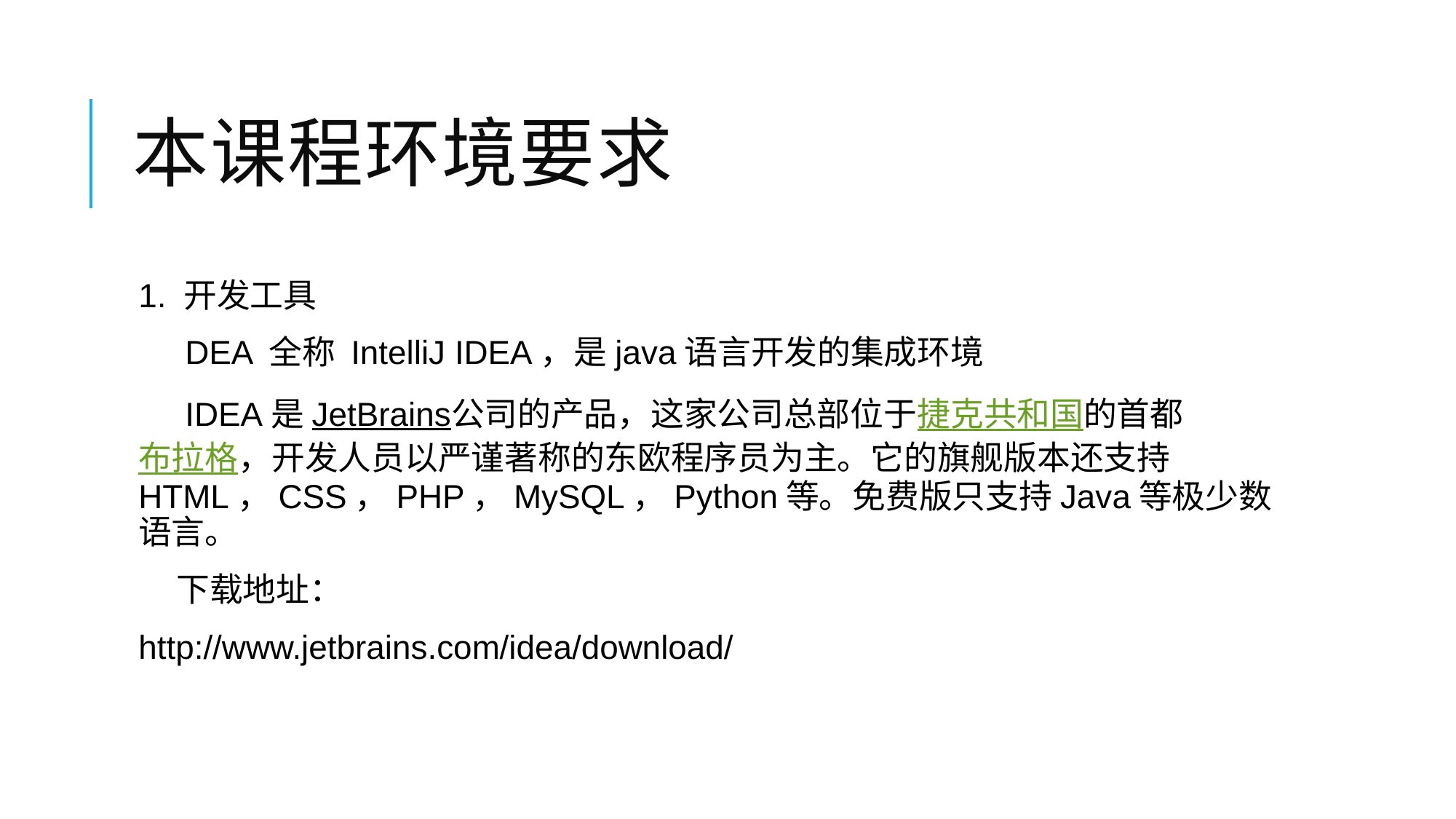

# 本课程环境要求
1. 开发工具
     DEA 全称 IntelliJ IDEA，是java语言开发的集成环境
     IDEA是JetBrains公司的产品，这家公司总部位于捷克共和国的首都布拉格，开发人员以严谨著称的东欧程序员为主。它的旗舰版本还支持HTML，CSS，PHP，MySQL，Python等。免费版只支持Java等极少数语言。
    下载地址：
http://www.jetbrains.com/idea/download/